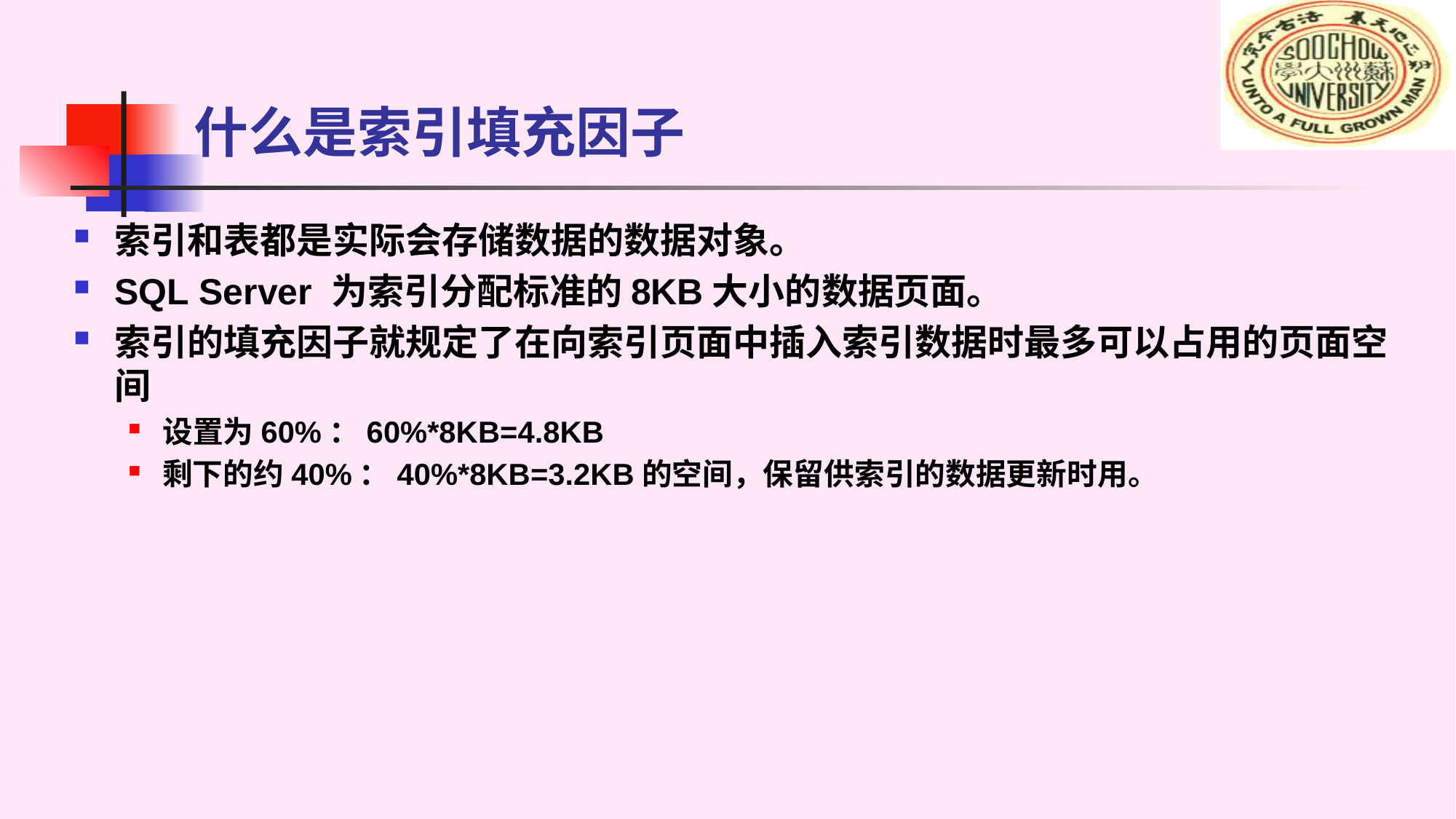

# 什么是索引填充因子
索引和表都是实际会存储数据的数据对象。
SQL Server 为索引分配标准的8KB大小的数据页面。
索引的填充因子就规定了在向索引页面中插入索引数据时最多可以占用的页面空间
设置为60%：60%*8KB=4.8KB
剩下的约40%：40%*8KB=3.2KB的空间，保留供索引的数据更新时用。